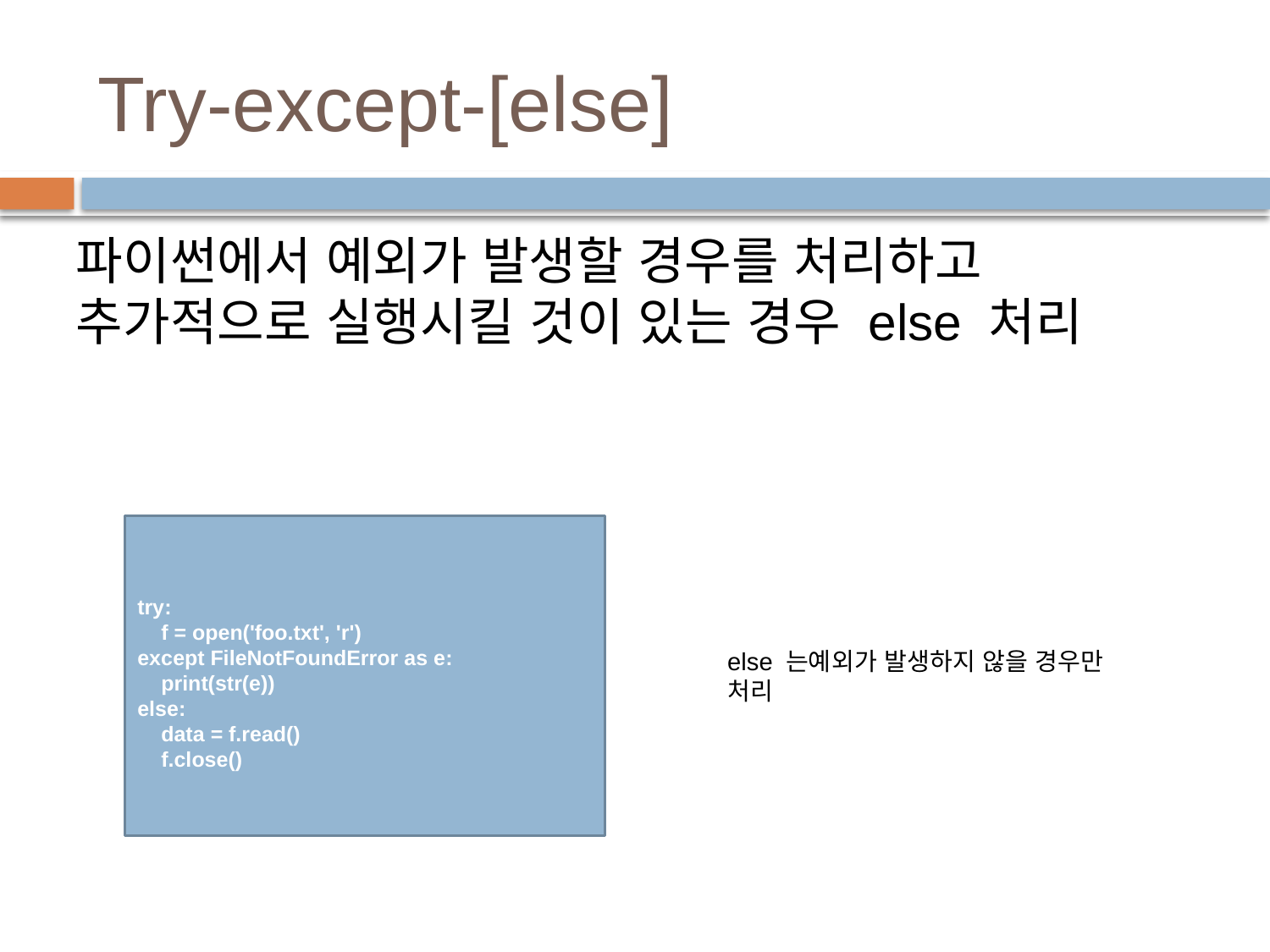

# Try-except-[else]
파이썬에서 예외가 발생할 경우를 처리하고 추가적으로 실행시킬 것이 있는 경우 else 처리

try:
    f = open('foo.txt', 'r')
except FileNotFoundError as e:
    print(str(e))
else:
    data = f.read()
    f.close()

else 는예외가 발생하지 않을 경우만 처리